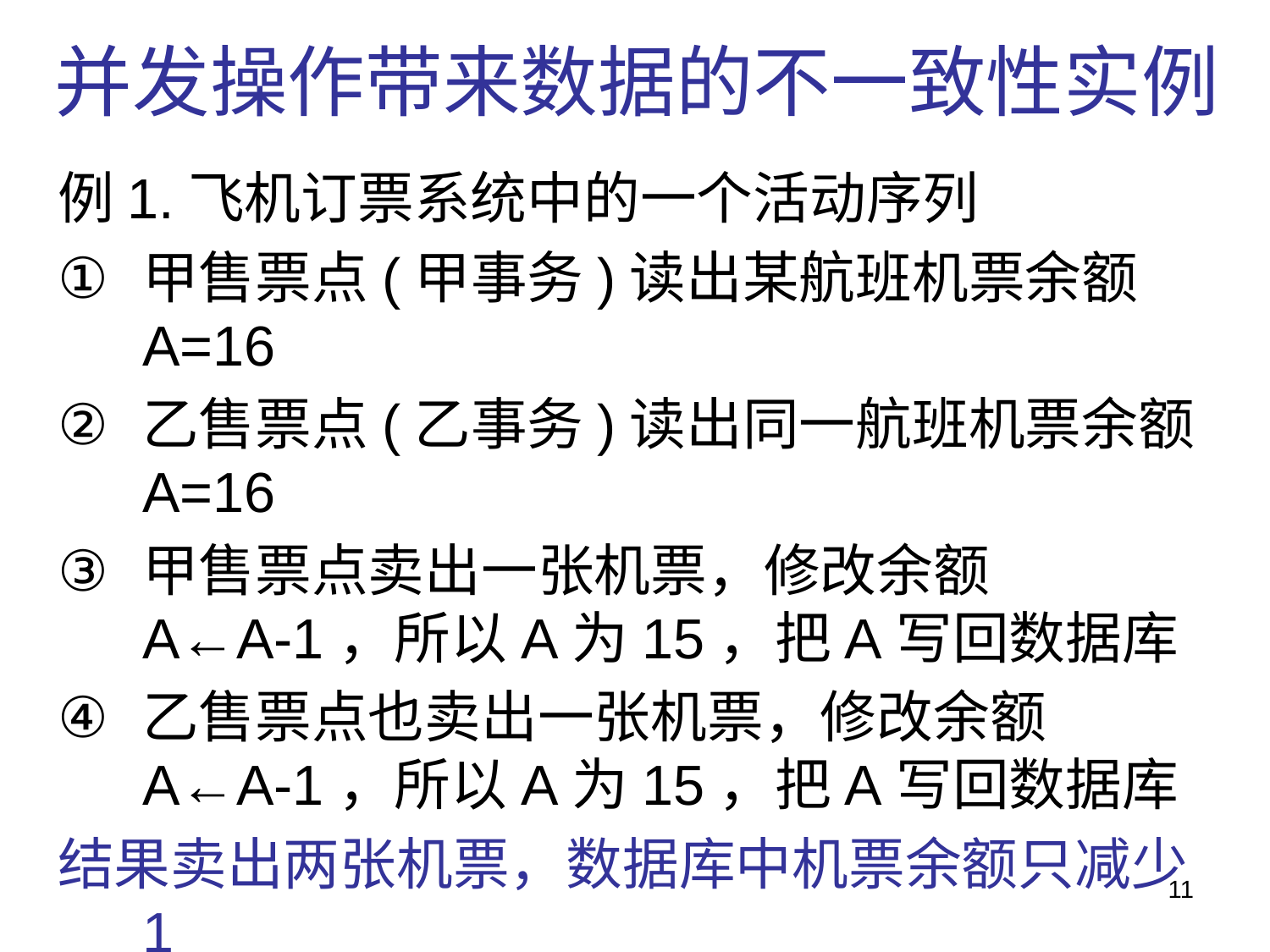

# 并发操作带来数据的不一致性实例
例1.飞机订票系统中的一个活动序列
甲售票点(甲事务)读出某航班机票余额A=16
乙售票点(乙事务)读出同一航班机票余额A=16
甲售票点卖出一张机票，修改余额
A←A-1，所以A为15，把A写回数据库
乙售票点也卖出一张机票，修改余额
A←A-1，所以A为15，把A写回数据库
结果卖出两张机票，数据库中机票余额只减少1
11